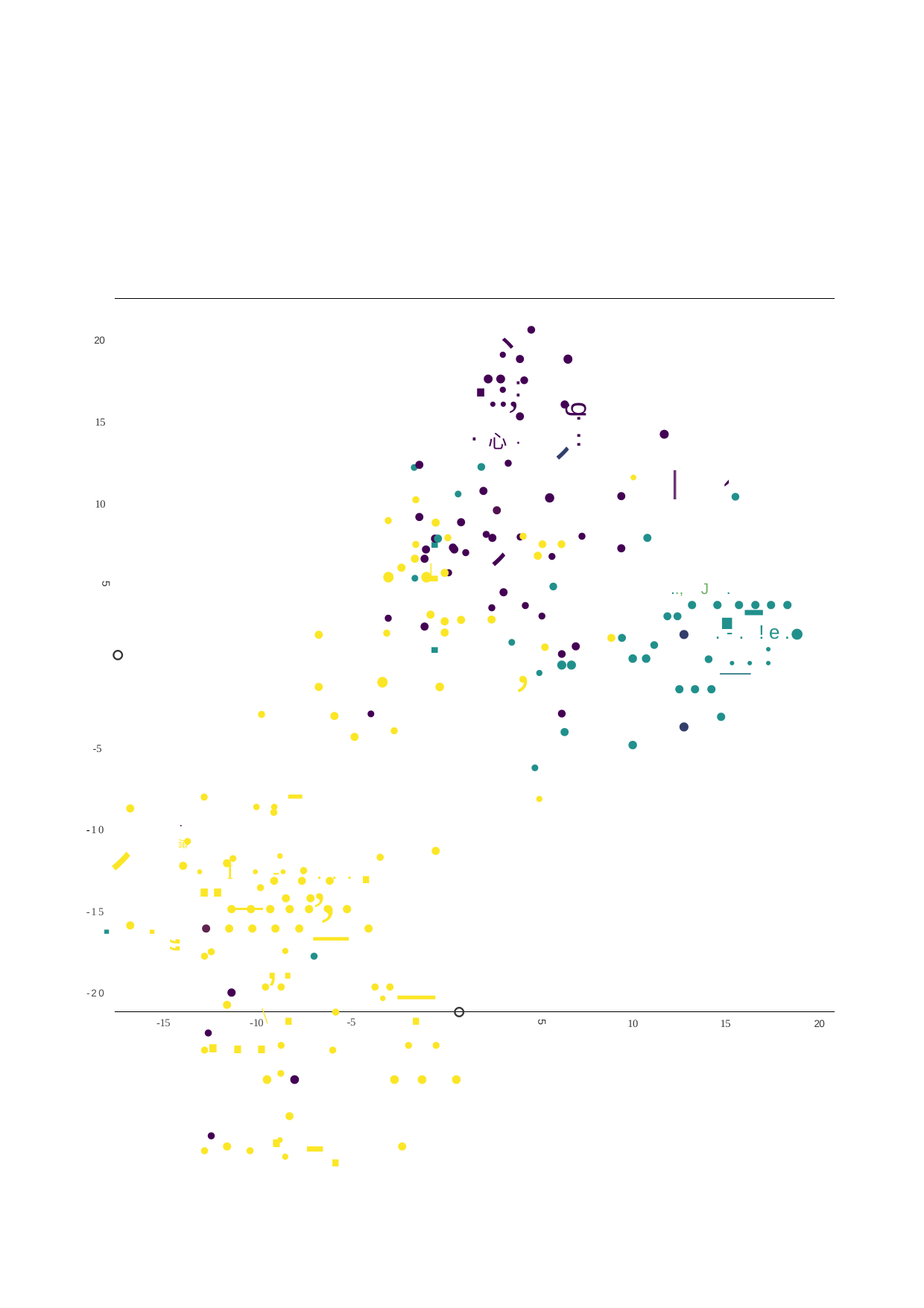

．

、
. :.
20
••心·
．．、．．
•• •
..,
． ．．
．
g· ··
15
．
．．
．
．
．．、．．． ．
｀一．
． ． ．．
．．．．．．．
10
••••
．．．．．．
.-.
．．．．
．
．．．．
． ．
. ,
..,.J.........
．
．
..
一
．．
..:·
． ．
5
...
..	．
••
．
．
．
．．
．
．
．
••
.-. !e.
．
．．．．．
，
＿
.
。
•．•
．
．．．
．
． ．．
-5
．•．.•．.．•.．•-. ．
..-．,
．． ．、．
..•	．..．.._．.•.．.•.• . ．．
-10
·
詹．
．
.....,..
•	I	•	-• •...
•••
....._．\
.
．,.···．·
-15

.”.
•	．••
-20
。

-5
-15
-10
10
15
20
5